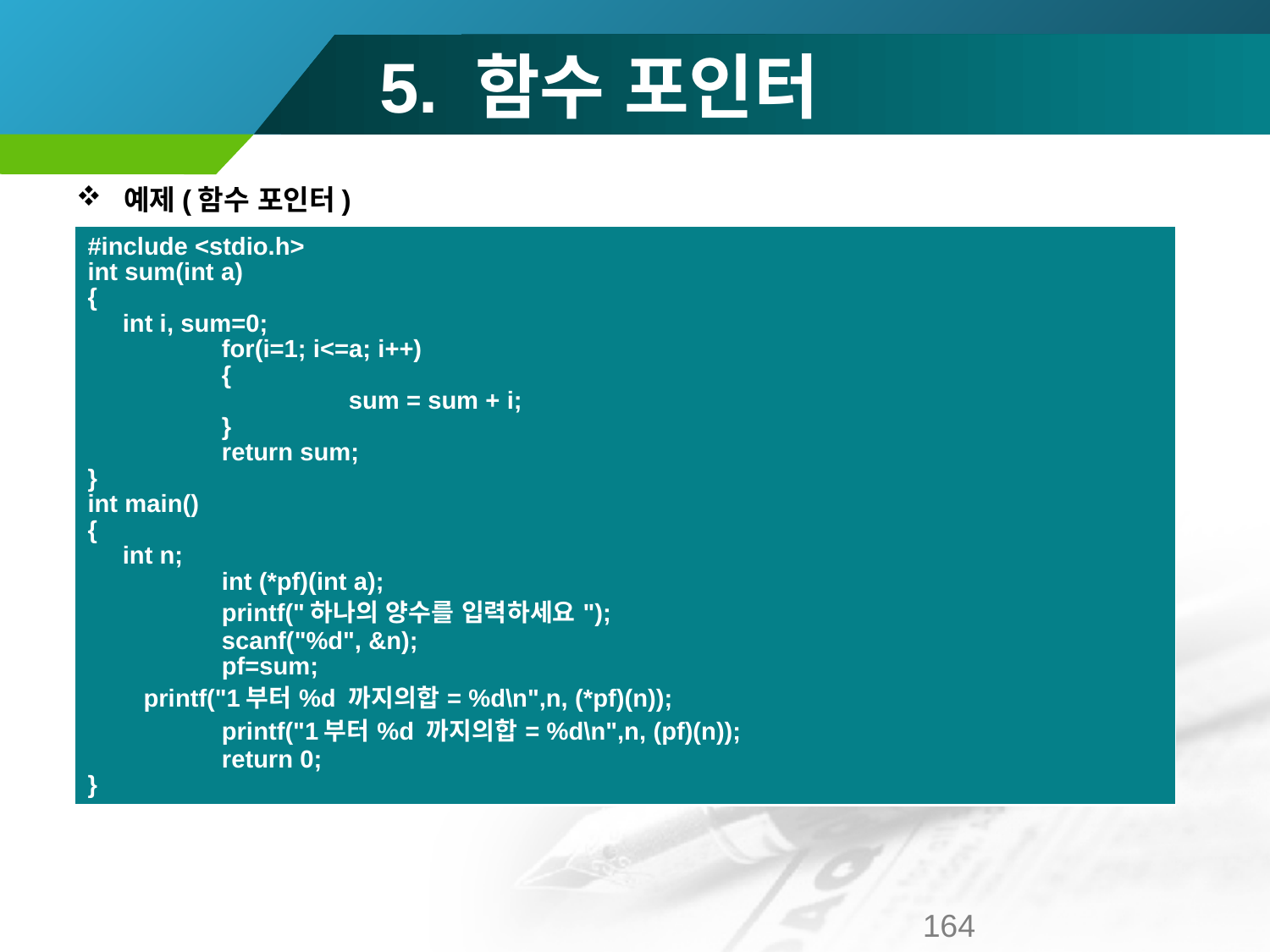

# 5. 함수 포인터
예제(함수 포인터)
| #include <stdio.h> int sum(int a) { int i, sum=0; for(i=1; i<=a; i++) { sum = sum + i; } return sum; } int main() { int n; int (\*pf)(int a); printf("하나의 양수를 입력하세요"); scanf("%d", &n); pf=sum; printf("1부터%d 까지의합= %d\n",n, (\*pf)(n)); printf("1부터%d 까지의합= %d\n",n, (pf)(n)); return 0; } |
| --- |
164